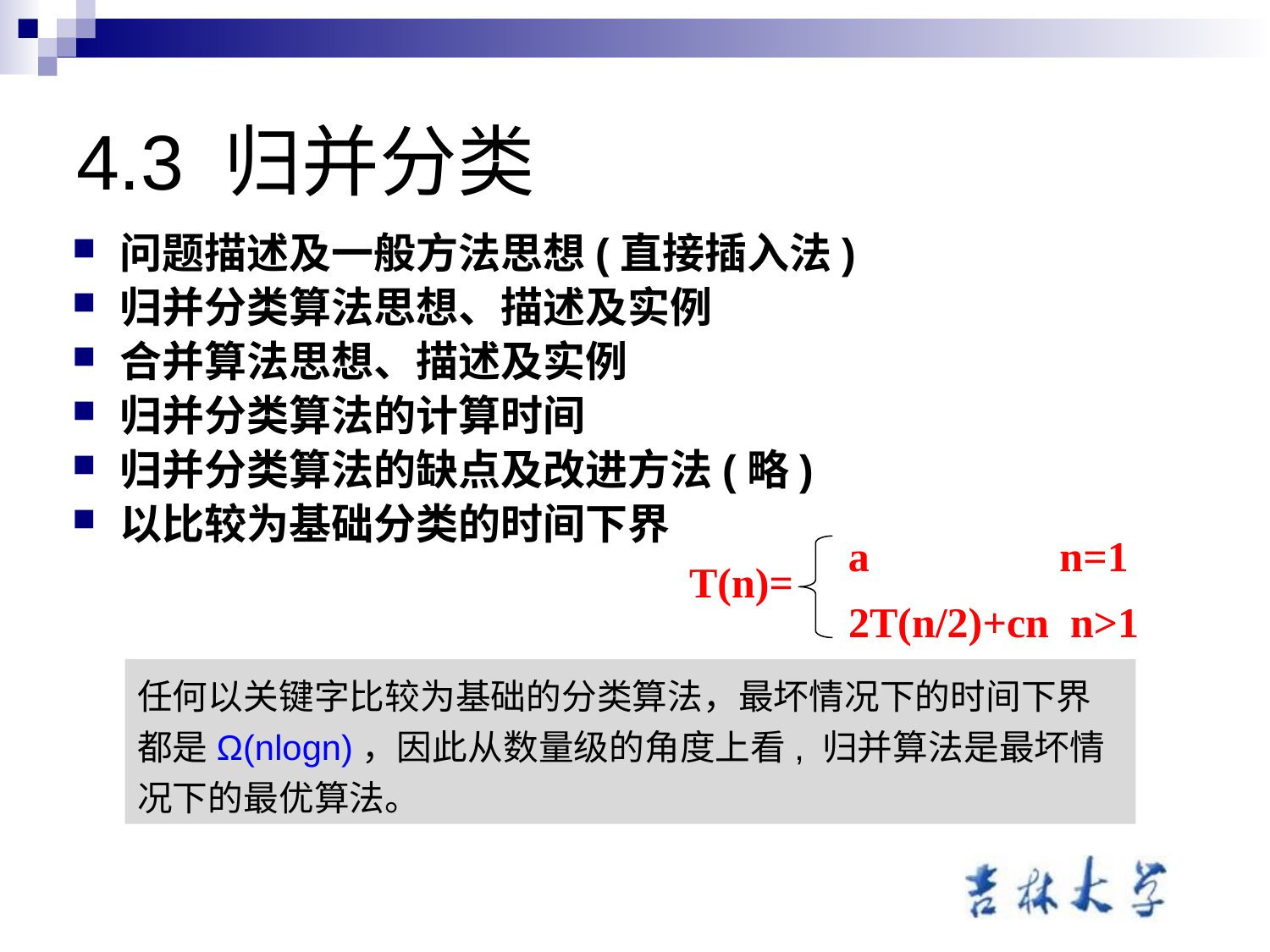

# 4.3 归并分类
问题描述及一般方法思想(直接插入法)
归并分类算法思想、描述及实例
合并算法思想、描述及实例
归并分类算法的计算时间
归并分类算法的缺点及改进方法(略)
以比较为基础分类的时间下界
a                  n=1

T(n)=
2T(n/2)+cn  n>1
任何以关键字比较为基础的分类算法，最坏情况下的时间下界都是Ω(nlogn)，因此从数量级的角度上看, 归并算法是最坏情况下的最优算法。